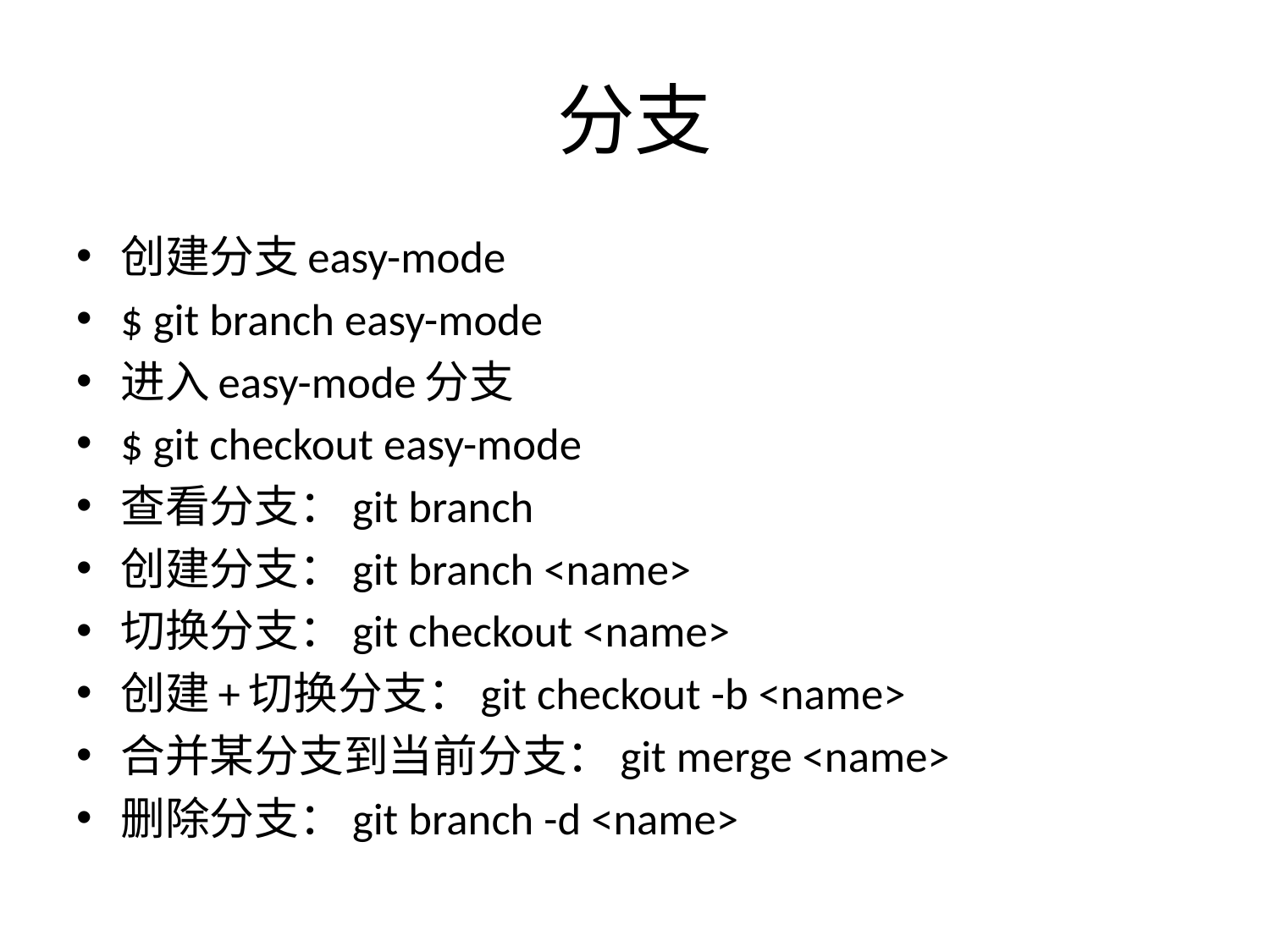

# 分支
创建分支easy-mode
$ git branch easy-mode
进入easy-mode分支
$ git checkout easy-mode
查看分支：git branch
创建分支：git branch <name>
切换分支：git checkout <name>
创建+切换分支：git checkout -b <name>
合并某分支到当前分支：git merge <name>
删除分支：git branch -d <name>